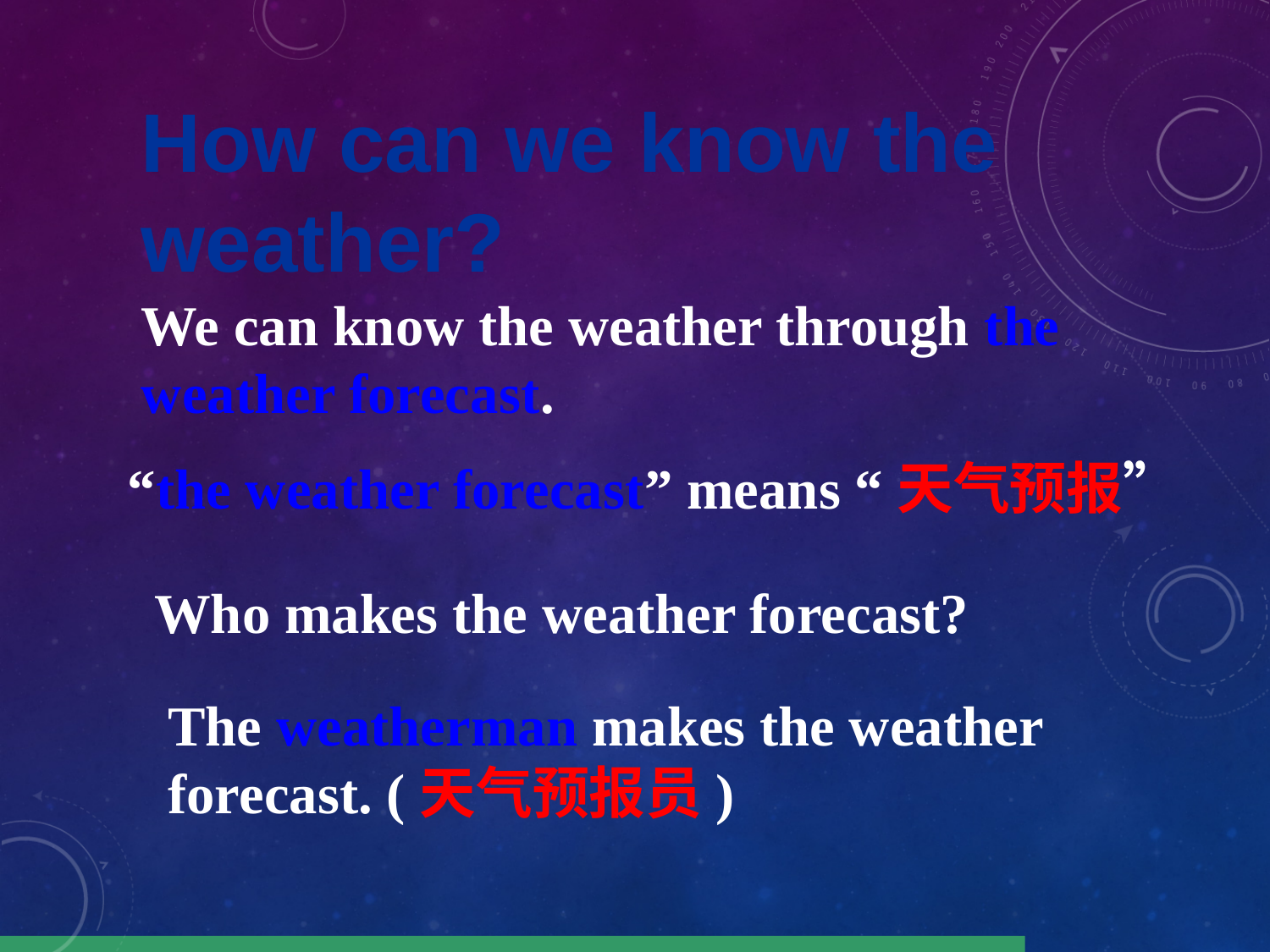

How can we know the weather?
We can know the weather through the weather forecast.
“the weather forecast” means “天气预报”
Who makes the weather forecast?
The weatherman makes the weather forecast. (天气预报员)